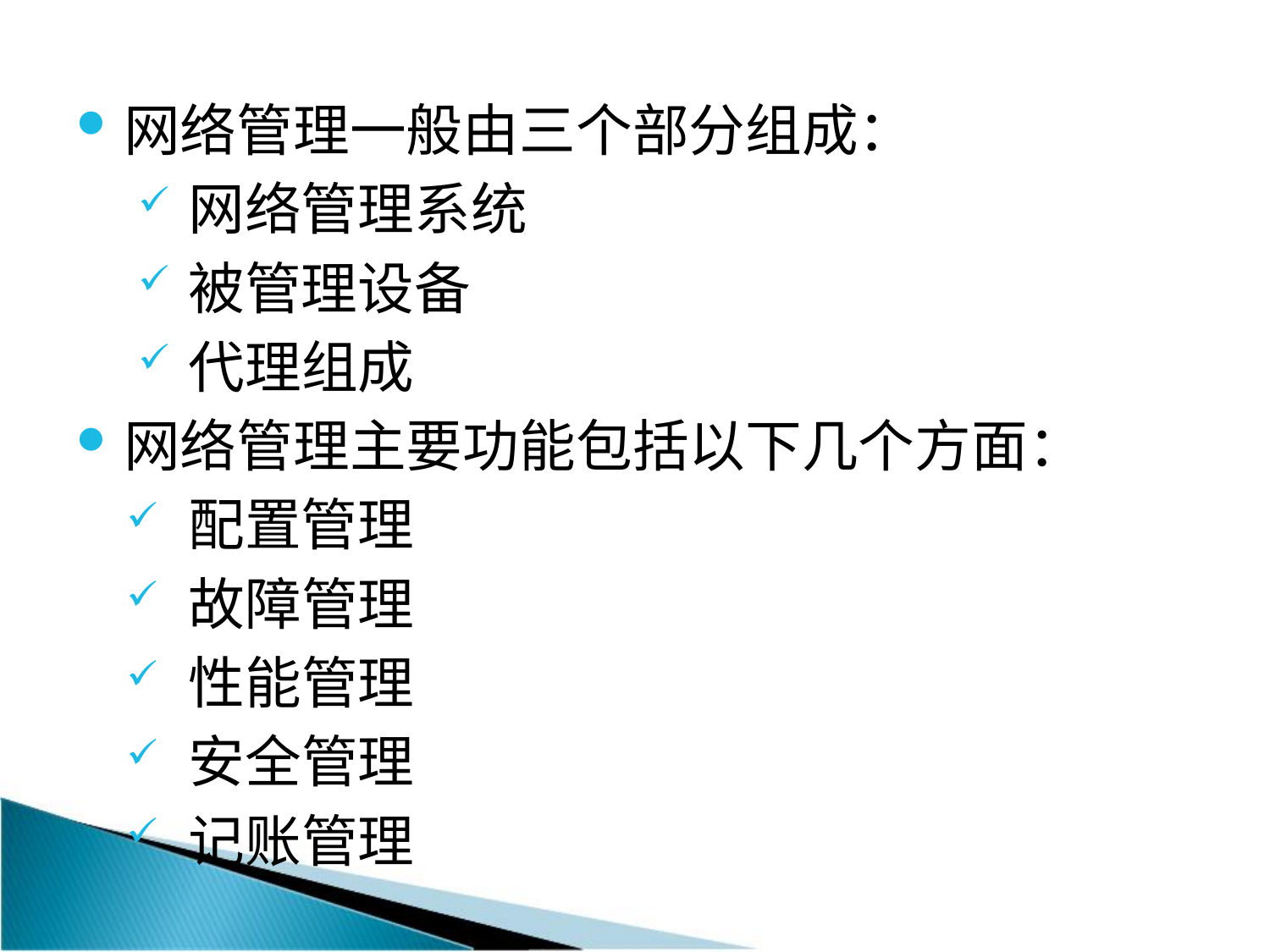

网络管理一般由三个部分组成：
网络管理系统
被管理设备
代理组成
网络管理主要功能包括以下几个方面：
配置管理
故障管理
性能管理
安全管理
记账管理